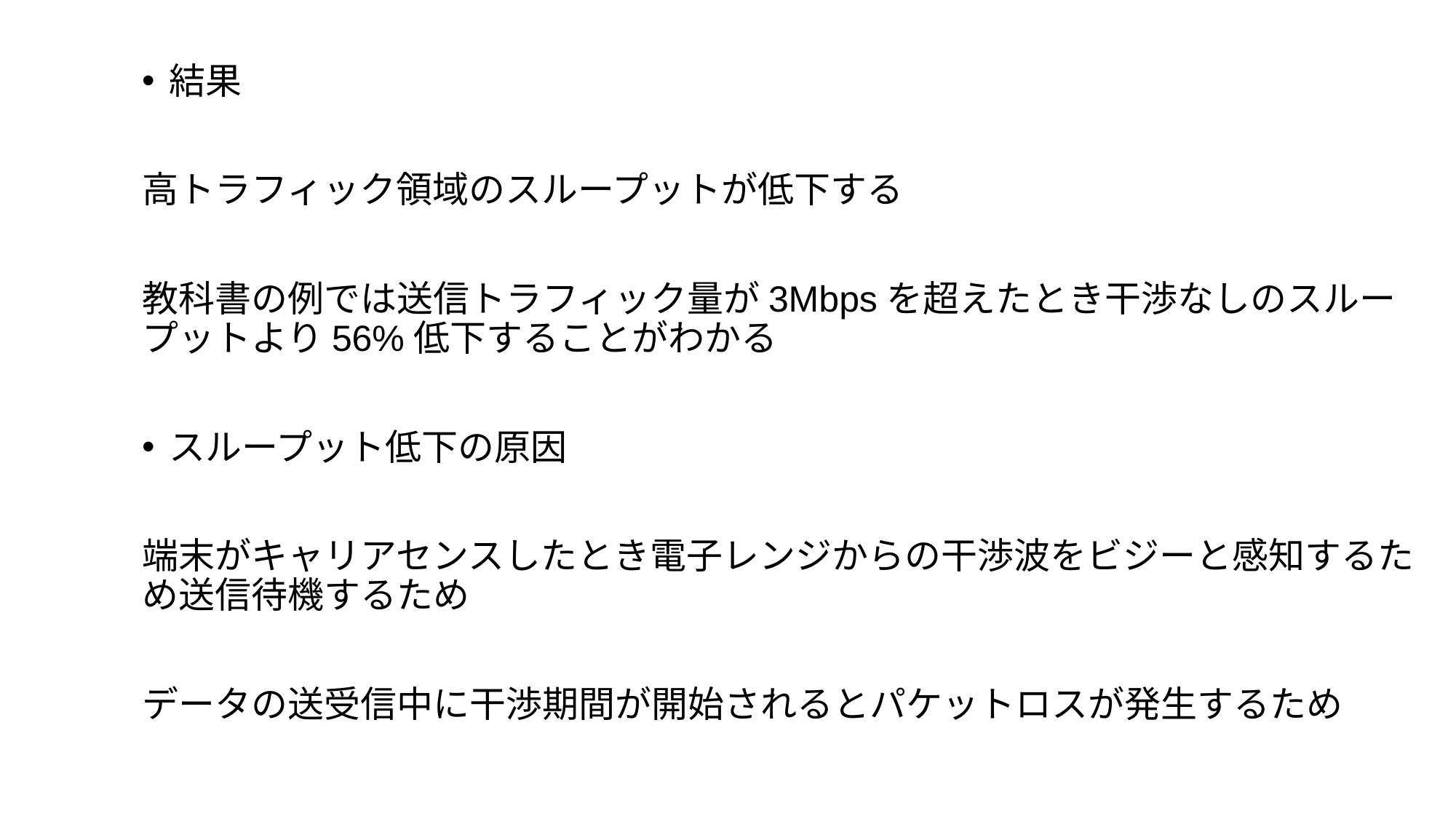

結果

高トラフィック領域のスループットが低下する

教科書の例では送信トラフィック量が3Mbpsを超えたとき干渉なしのスループットより56%低下することがわかる

スループット低下の原因

端末がキャリアセンスしたとき電子レンジからの干渉波をビジーと感知するため送信待機するため

データの送受信中に干渉期間が開始されるとパケットロスが発生するため